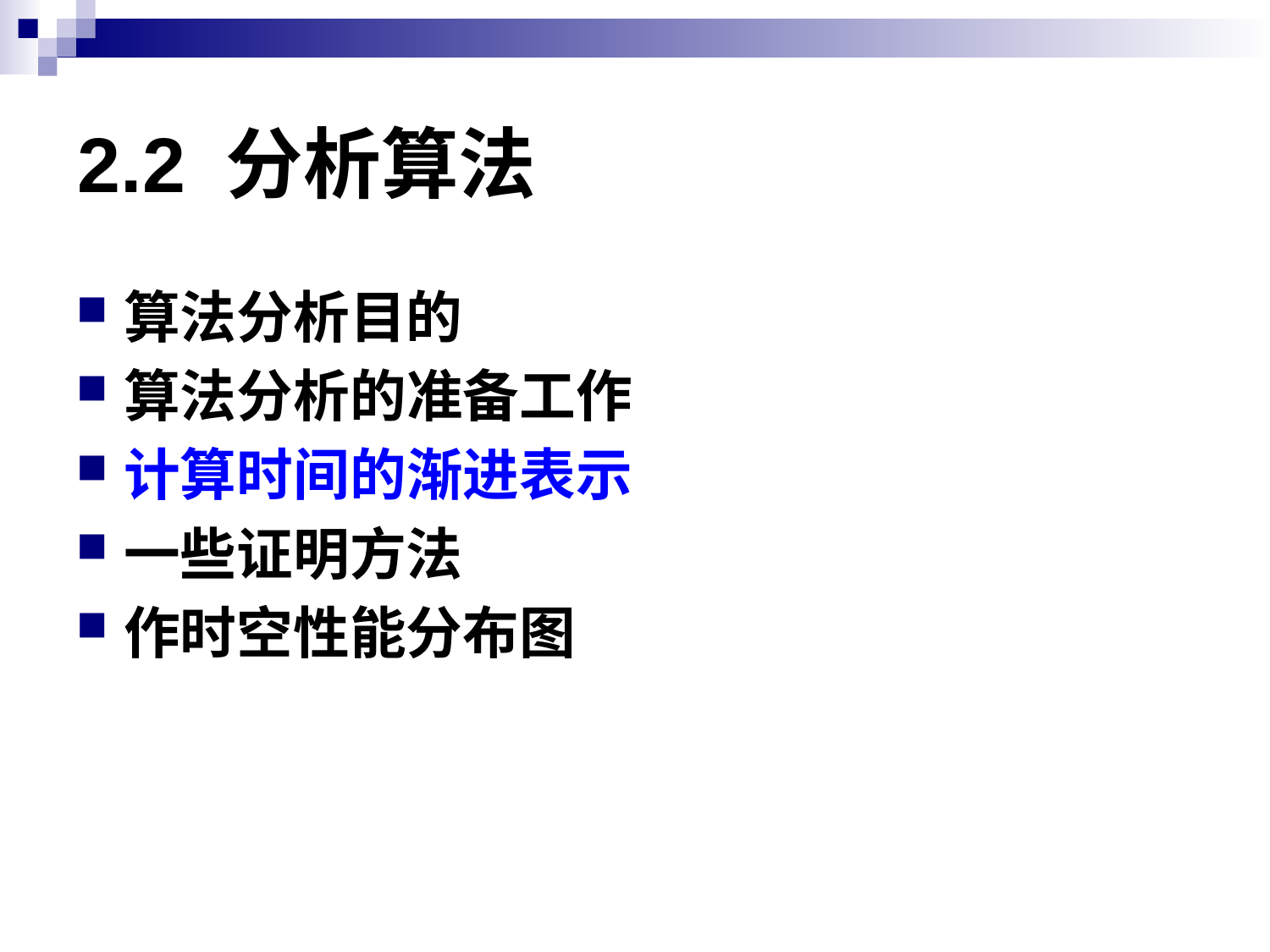

# 2.2 分析算法
算法分析目的
算法分析的准备工作
计算时间的渐进表示
一些证明方法
作时空性能分布图